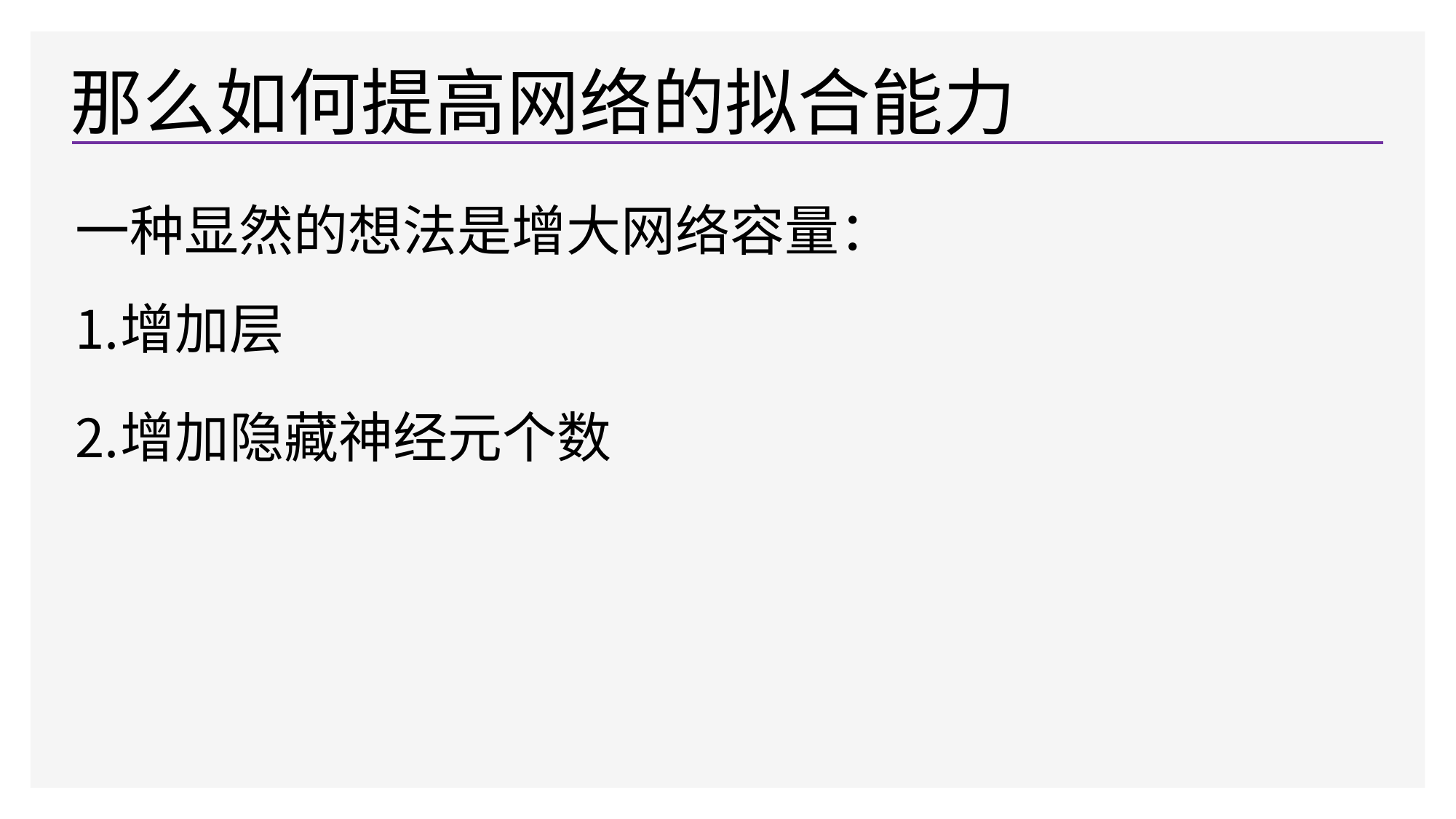

# 那么如何提高网络的拟合能力
一种显然的想法是增大网络容量：
增加层

增加隐藏神经元个数